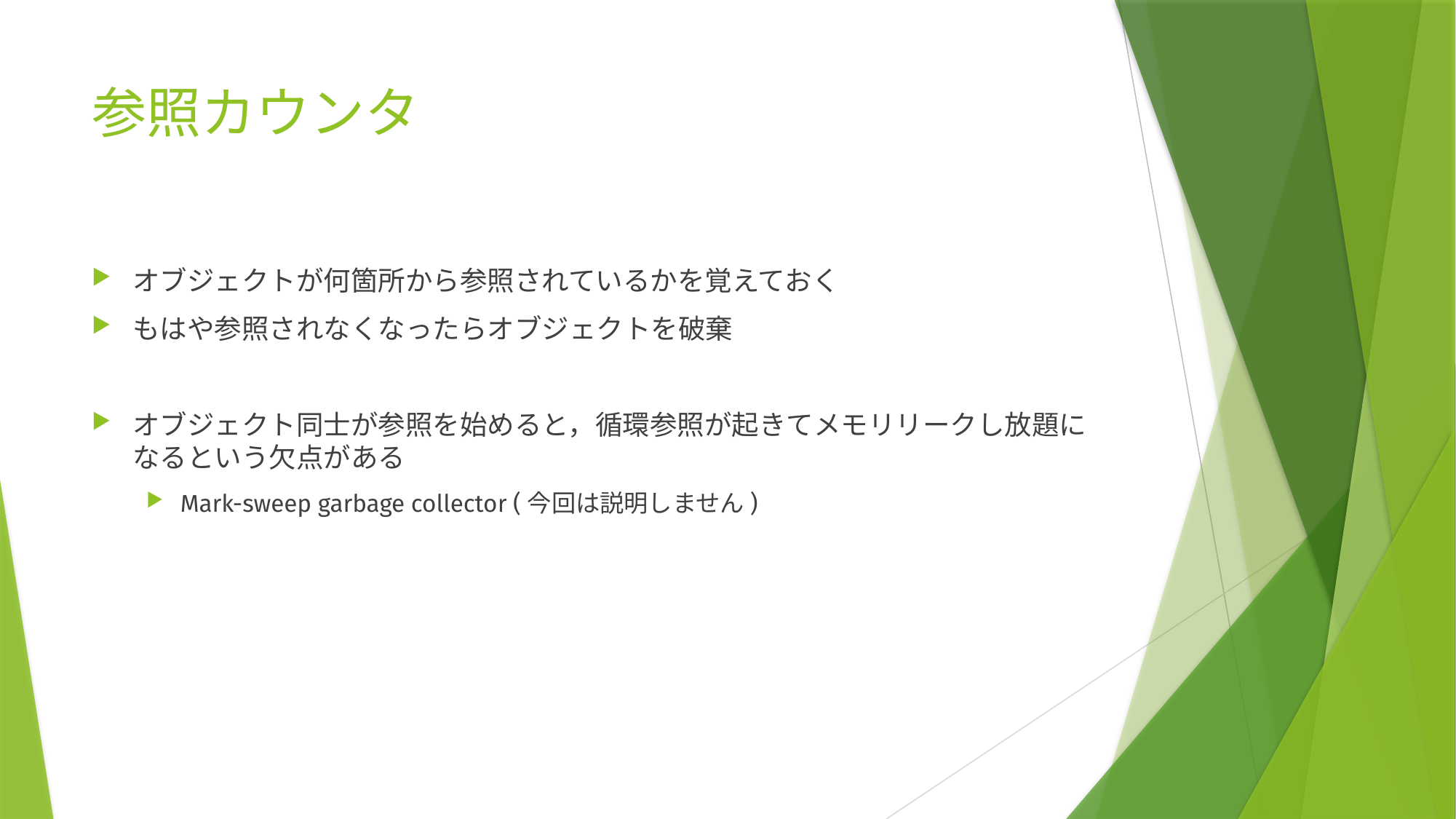

# 参照カウンタ
オブジェクトが何箇所から参照されているかを覚えておく
もはや参照されなくなったらオブジェクトを破棄

オブジェクト同士が参照を始めると，循環参照が起きてメモリリークし放題になるという欠点がある
Mark-sweep garbage collector (今回は説明しません)